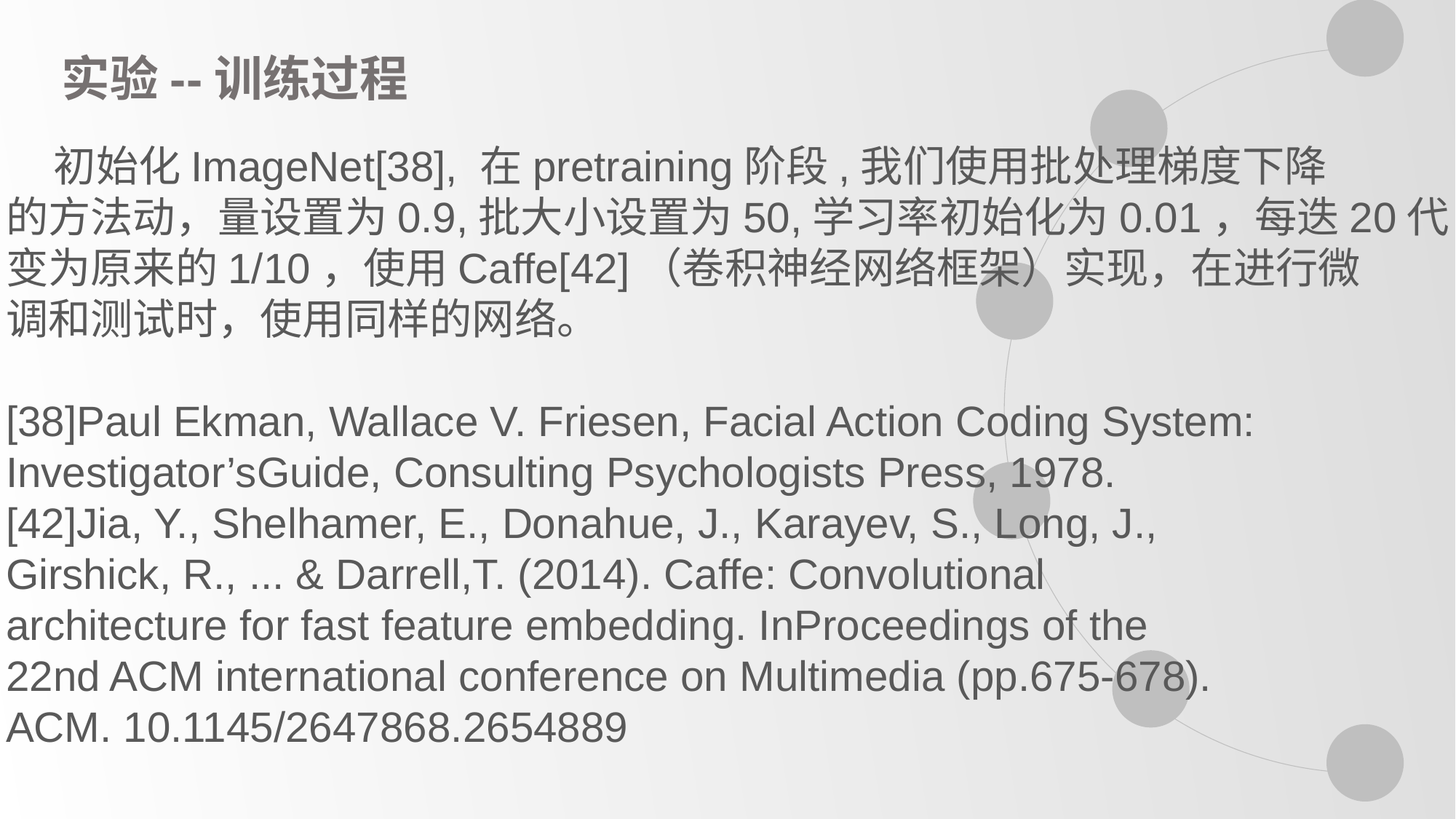

实验--训练过程
    初始化ImageNet[38], 在pretraining阶段,我们使用批处理梯度下降
的方法动，量设置为0.9,批大小设置为50,学习率初始化为0.01，每迭20代
变为原来的1/10，使用Caffe[42]（卷积神经网络框架）实现，在进行微
调和测试时，使用同样的网络。

[38]Paul Ekman, Wallace V. Friesen, Facial Action Coding System:
Investigator’sGuide, Consulting Psychologists Press, 1978.
[42]Jia, Y., Shelhamer, E., Donahue, J., Karayev, S., Long, J.,
Girshick, R., ... & Darrell,T. (2014). Caffe: Convolutional
architecture for fast feature embedding. InProceedings of the
22nd ACM international conference on Multimedia (pp.675-678).
ACM. 10.1145/2647868.2654889